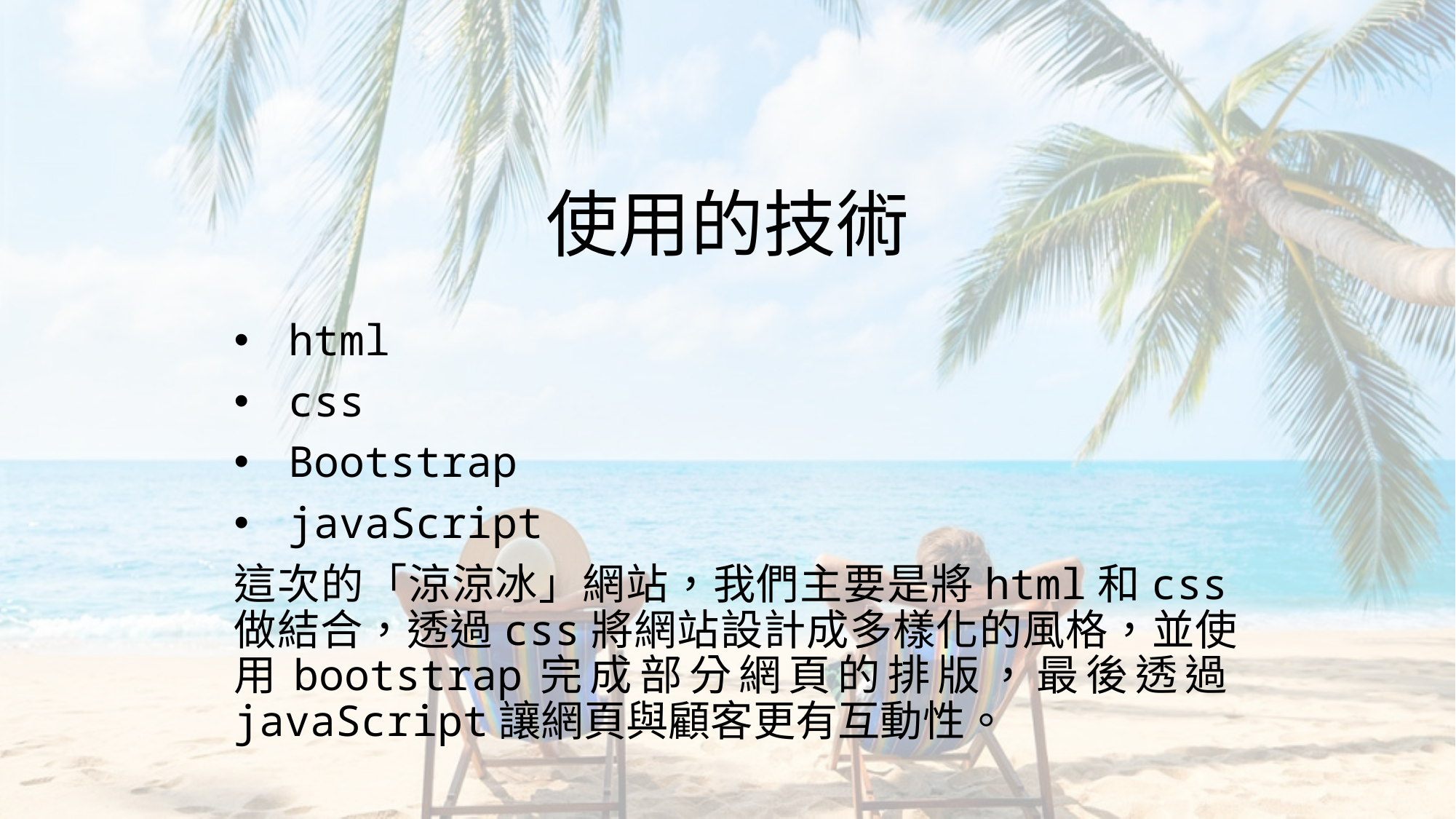

# 使用的技術
html
css
Bootstrap
javaScript
這次的「涼涼冰」網站，我們主要是將html和css做結合，透過css將網站設計成多樣化的風格，並使用bootstrap完成部分網頁的排版，最後透過javaScript讓網頁與顧客更有互動性。